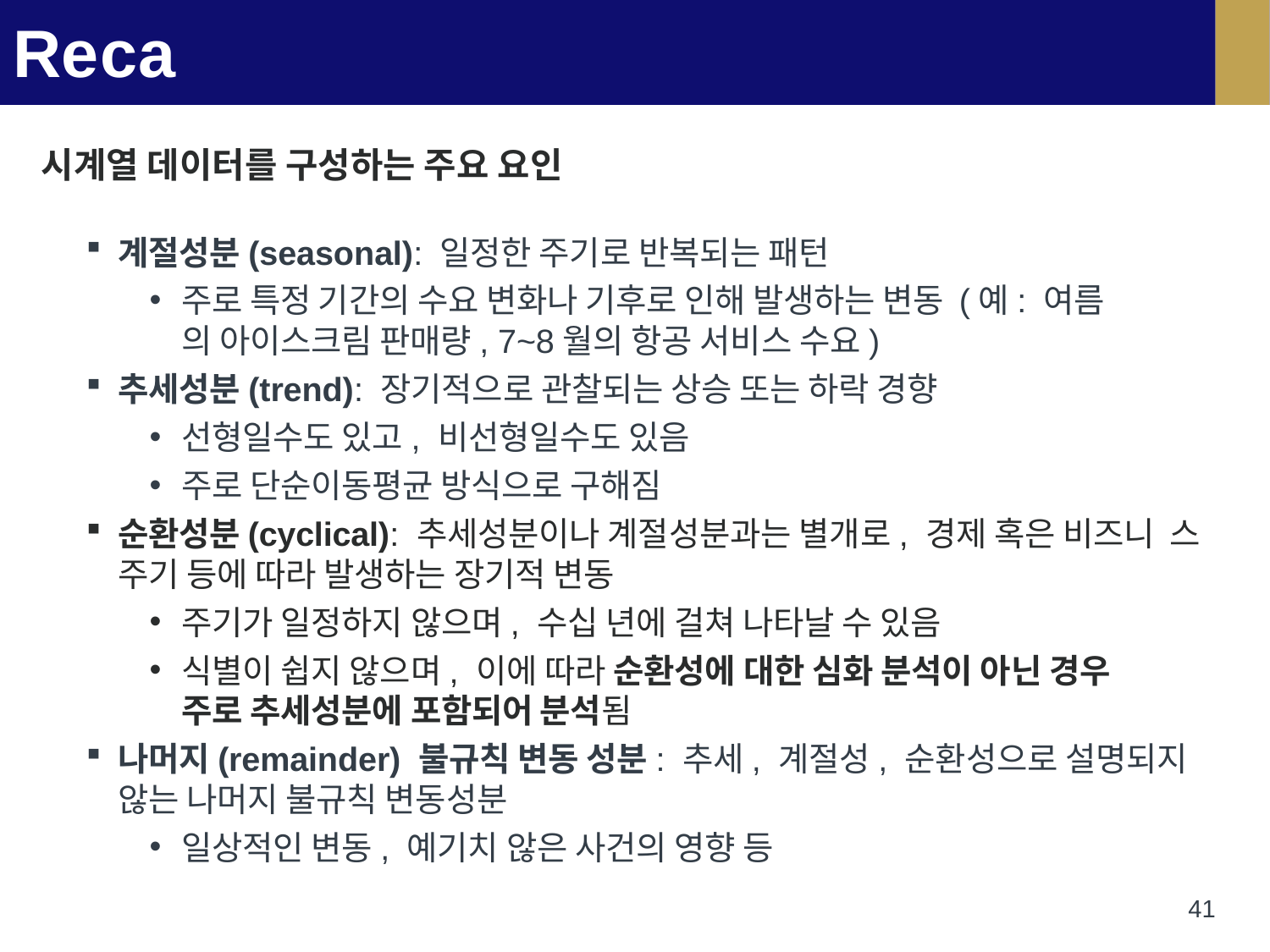

# Recap
시계열 데이터를 구성하는 주요 요인

계절성분(seasonal): 일정한 주기로 반복되는 패턴
주로 특정 기간의 수요 변화나 기후로 인해 발생하는 변동 (예: 여름
의 아이스크림 판매량, 7~8월의 항공 서비스 수요)
추세성분(trend): 장기적으로 관찰되는 상승 또는 하락 경향
선형일수도 있고, 비선형일수도 있음
주로 단순이동평균 방식으로 구해짐
순환성분(cyclical): 추세성분이나 계절성분과는 별개로, 경제 혹은 비즈니  스 주기 등에 따라 발생하는 장기적 변동
주기가 일정하지 않으며, 수십 년에 걸쳐 나타날 수 있음
식별이 쉽지 않으며, 이에 따라 순환성에 대한 심화 분석이 아닌 경우
주로 추세성분에 포함되어 분석됨
나머지(remainder) 불규칙 변동 성분: 추세, 계절성, 순환성으로 설명되지  않는 나머지 불규칙 변동성분
일상적인 변동, 예기치 않은 사건의 영향 등
41